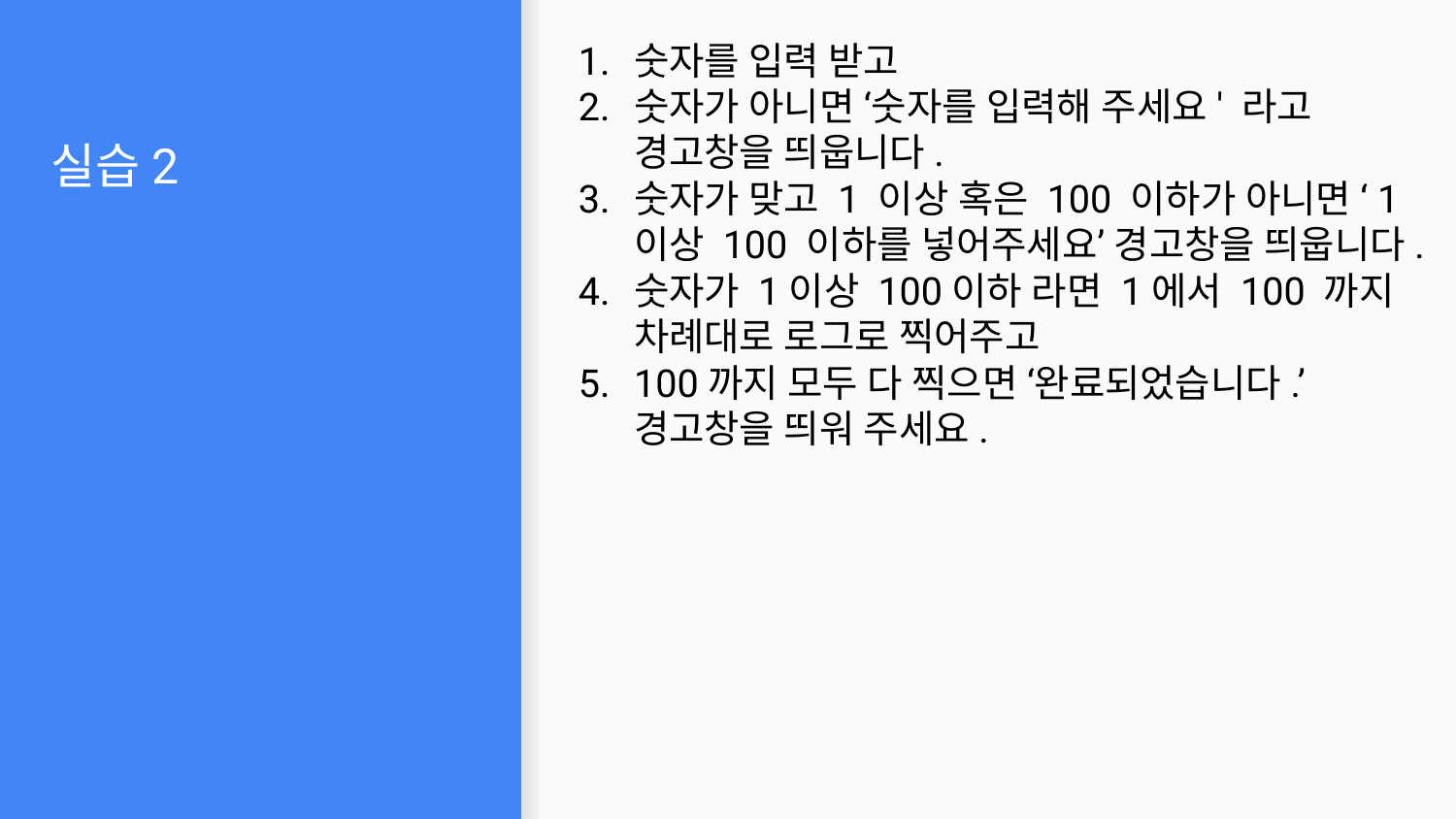

숫자를 입력 받고
숫자가 아니면 ‘숫자를 입력해 주세요' 라고 경고창을 띄웁니다.
숫자가 맞고 1 이상 혹은 100 이하가 아니면 ‘1이상 100 이하를 넣어주세요’ 경고창을 띄웁니다.
숫자가 1이상 100이하 라면 1에서 100 까지 차례대로 로그로 찍어주고
100까지 모두 다 찍으면 ‘완료되었습니다.’ 경고창을 띄워 주세요.
# 실습2